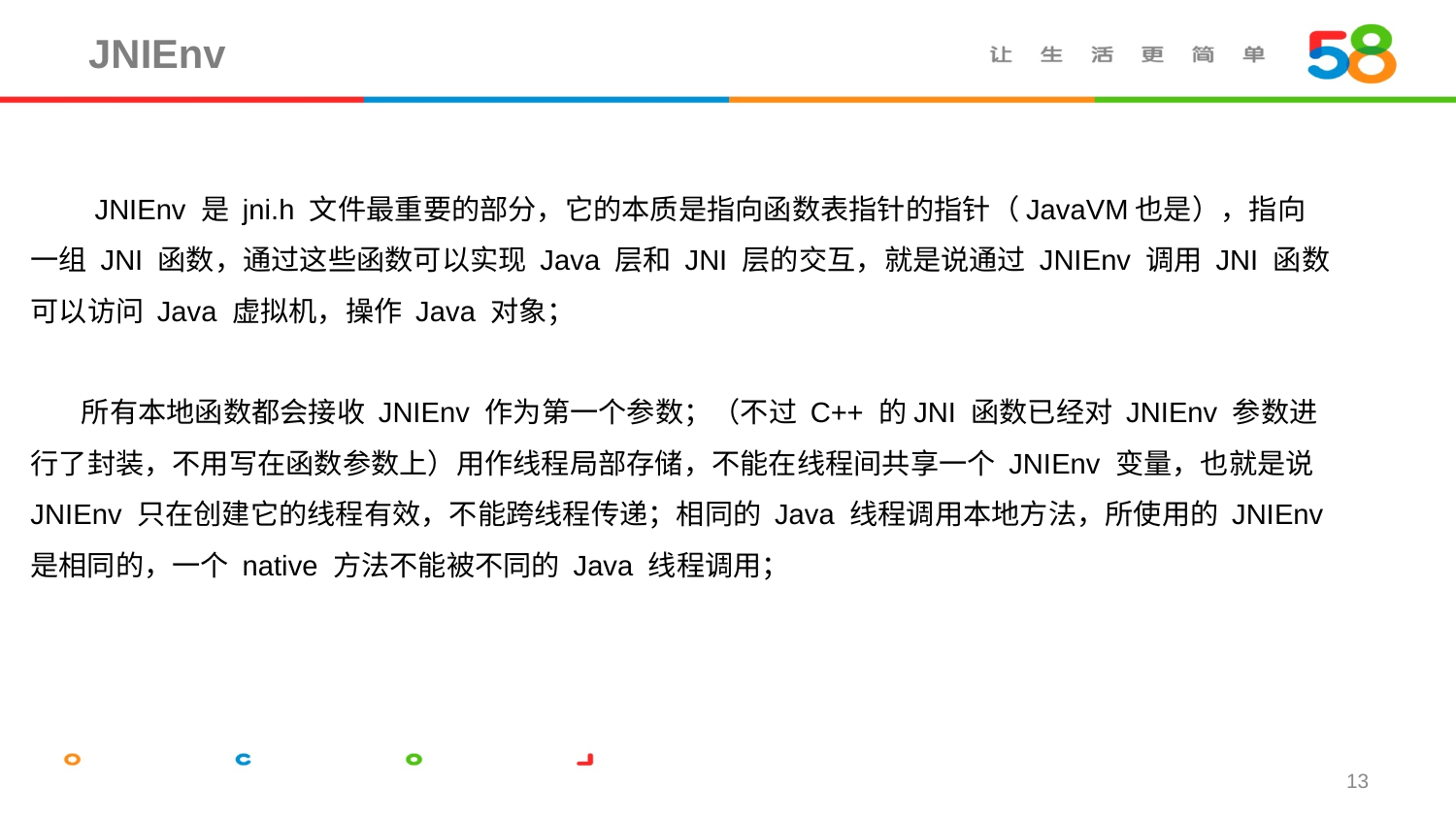

# JNIEnv
        JNIEnv 是 jni.h 文件最重要的部分，它的本质是指向函数表指针的指针（JavaVM也是），指向一组 JNI 函数，通过这些函数可以实现 Java 层和 JNI 层的交互，就是说通过 JNIEnv 调用 JNI 函数可以访问 Java 虚拟机，操作 Java 对象；

       所有本地函数都会接收 JNIEnv 作为第一个参数；（不过 C++ 的JNI 函数已经对 JNIEnv 参数进行了封装，不用写在函数参数上）用作线程局部存储，不能在线程间共享一个 JNIEnv 变量，也就是说 JNIEnv 只在创建它的线程有效，不能跨线程传递；相同的 Java 线程调用本地方法，所使用的 JNIEnv 是相同的，一个 native 方法不能被不同的 Java 线程调用；

13